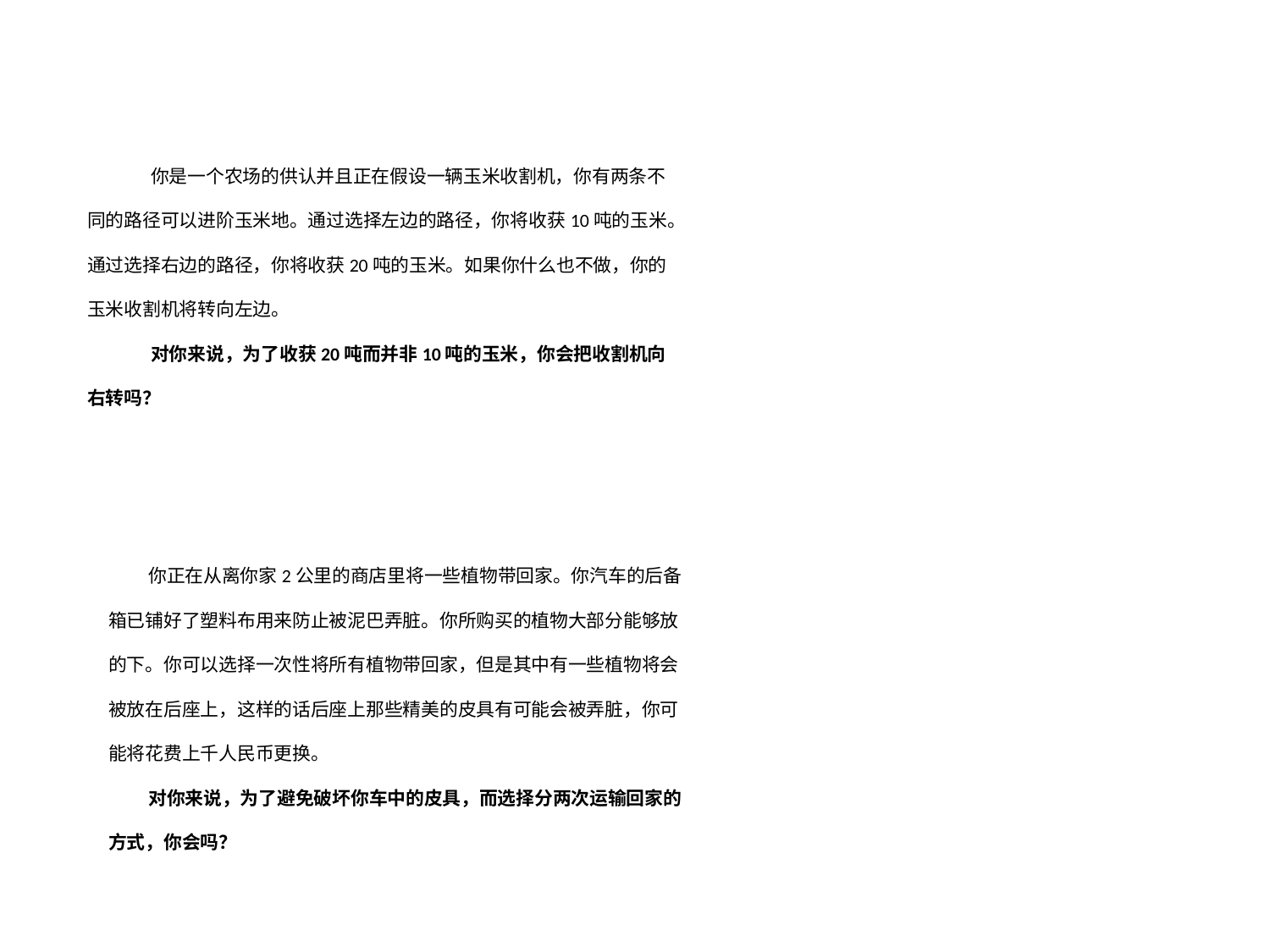

你是一个农场的供认并且正在假设一辆玉米收割机，你有两条不同的路径可以进阶玉米地。通过选择左边的路径，你将收获10吨的玉米。通过选择右边的路径，你将收获20吨的玉米。如果你什么也不做，你的玉米收割机将转向左边。
对你来说，为了收获20吨而并非10吨的玉米，你会把收割机向右转吗？
你正在从离你家2公里的商店里将一些植物带回家。你汽车的后备箱已铺好了塑料布用来防止被泥巴弄脏。你所购买的植物大部分能够放的下。你可以选择一次性将所有植物带回家，但是其中有一些植物将会被放在后座上，这样的话后座上那些精美的皮具有可能会被弄脏，你可能将花费上千人民币更换。
对你来说，为了避免破坏你车中的皮具，而选择分两次运输回家的方式，你会吗？